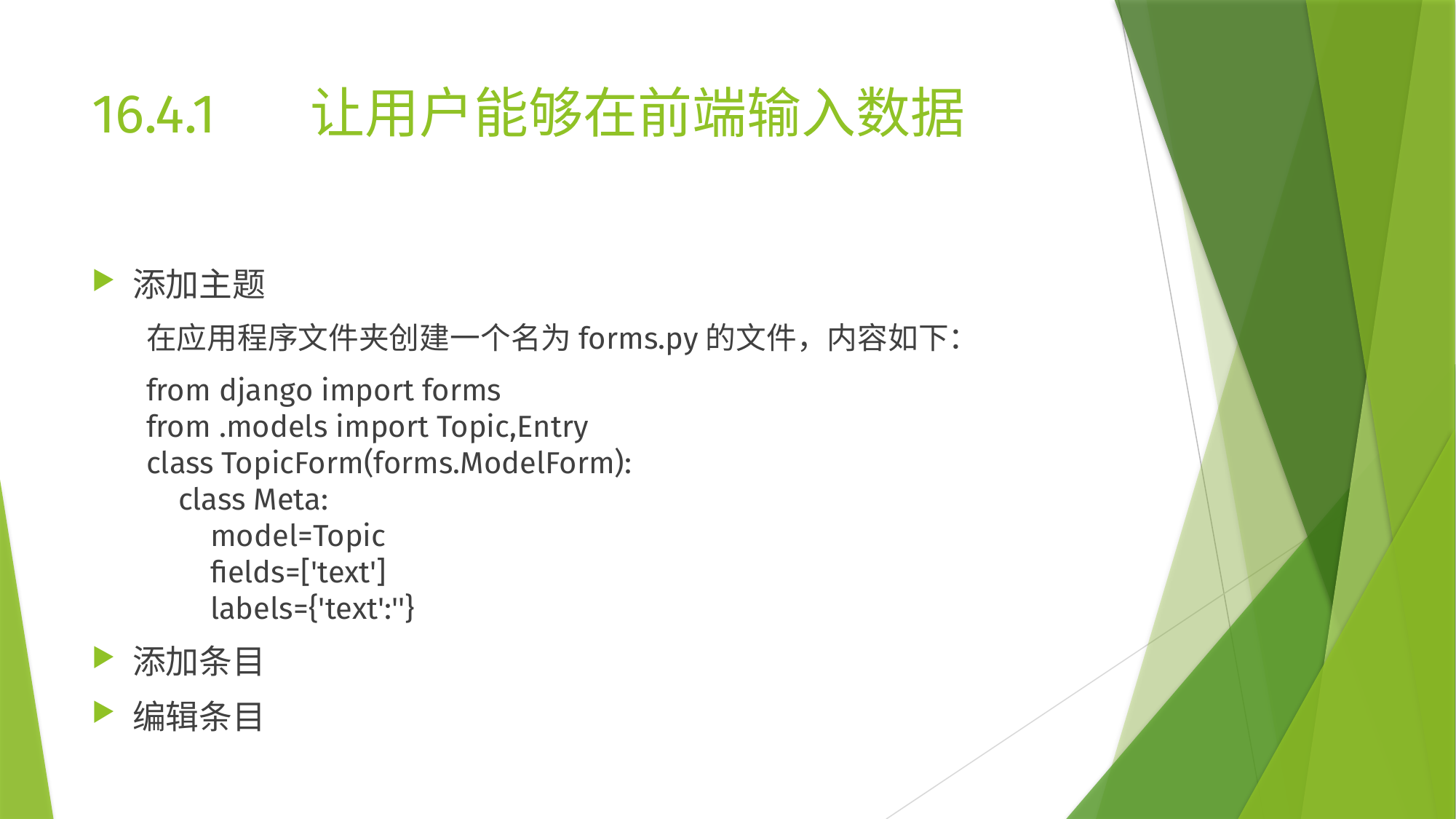

# 16.4.1	让用户能够在前端输入数据
添加主题
在应用程序文件夹创建一个名为forms.py的文件，内容如下：
from django import forms
from .models import Topic,Entry
class TopicForm(forms.ModelForm):
    class Meta:
        model=Topic
        fields=['text']
        labels={'text':''}
添加条目
编辑条目